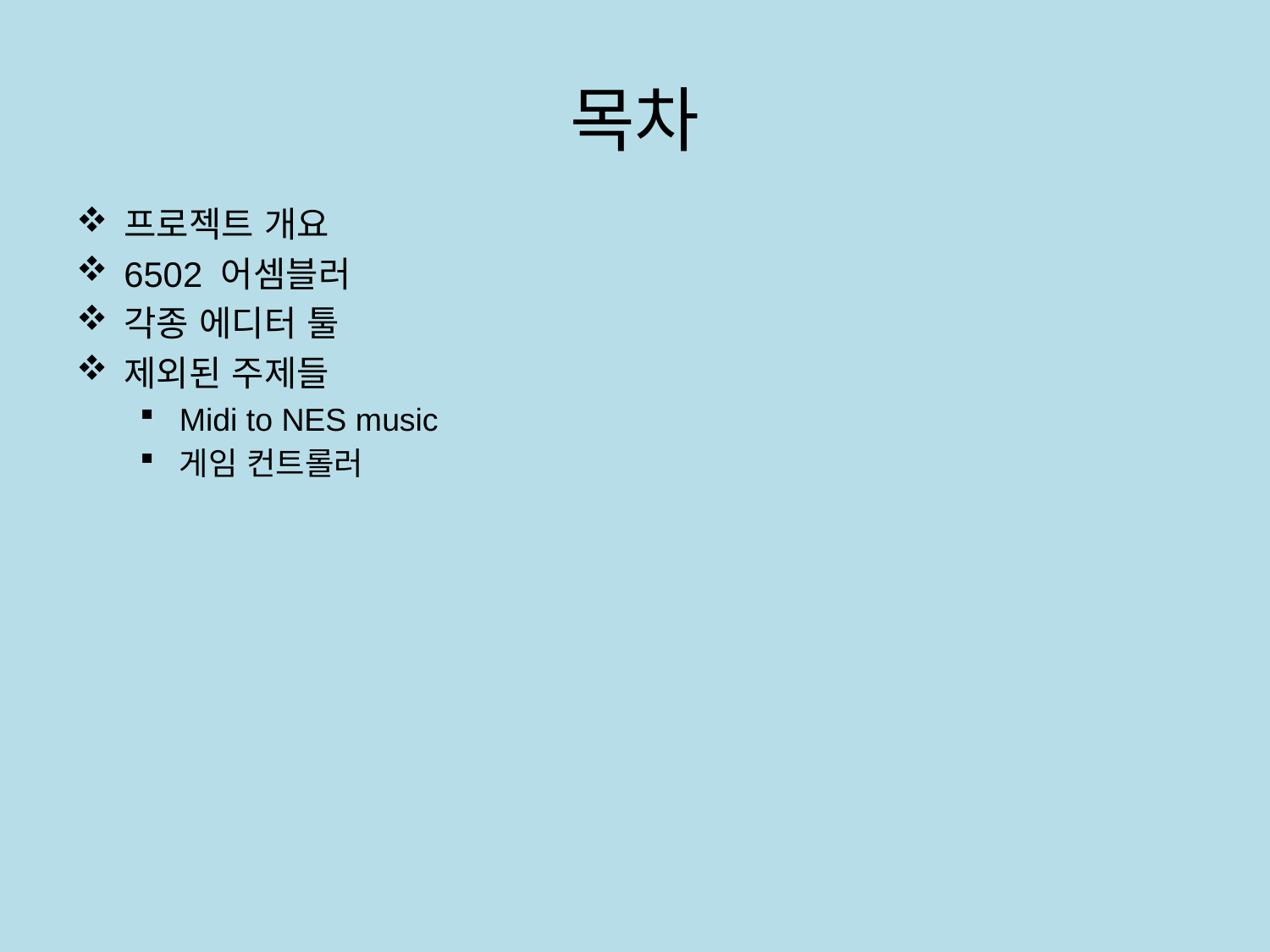

# 목차
프로젝트 개요
6502 어셈블러
각종 에디터 툴
제외된 주제들
Midi to NES music
게임 컨트롤러